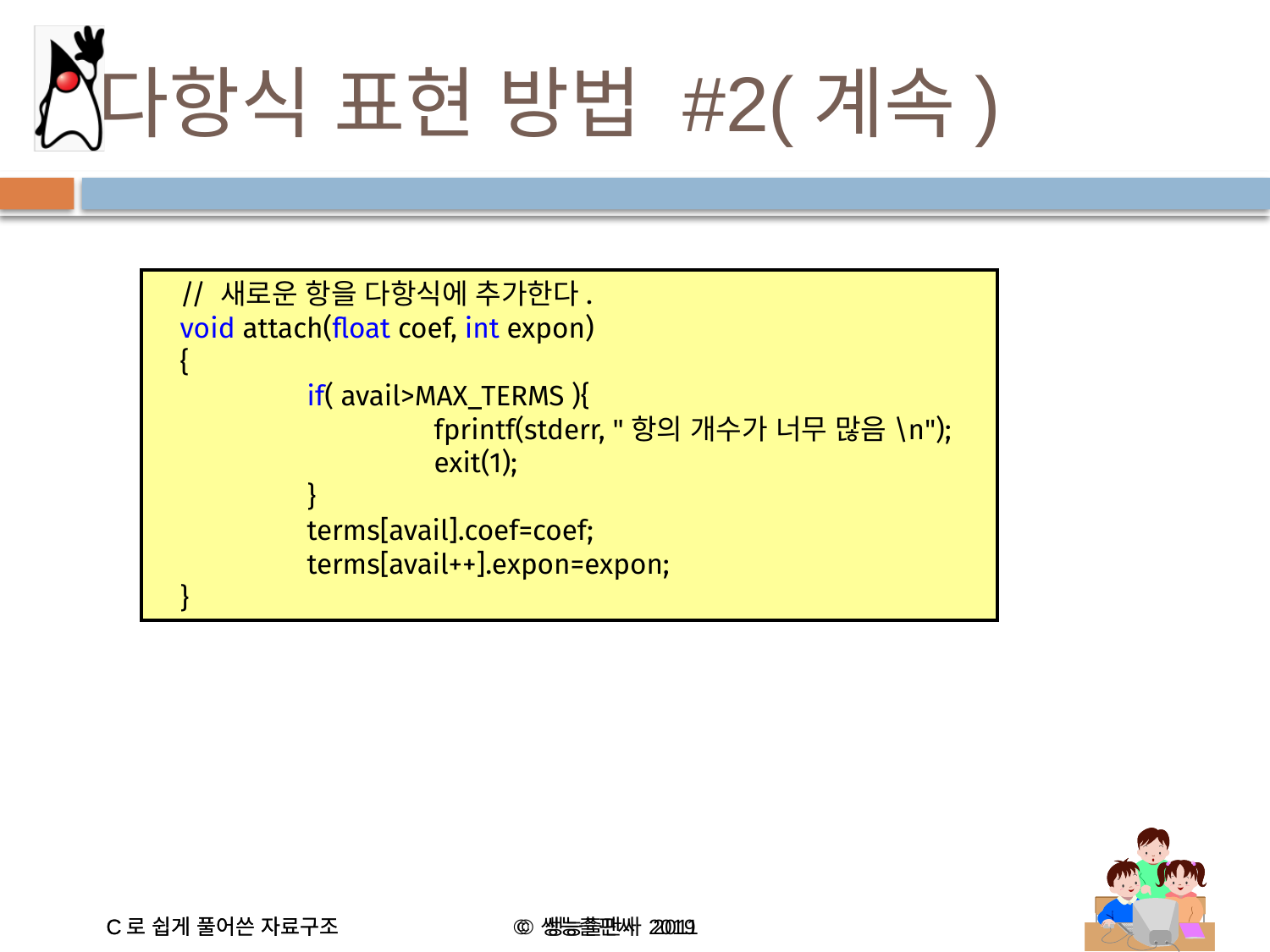

# 다항식 표현 방법 #2(계속)
// 새로운 항을 다항식에 추가한다.
void attach(float coef, int expon)
{
	if( avail>MAX_TERMS ){
		fprintf(stderr, "항의 개수가 너무 많음\n");
		exit(1);
	}
	terms[avail].coef=coef;
	terms[avail++].expon=expon;
}